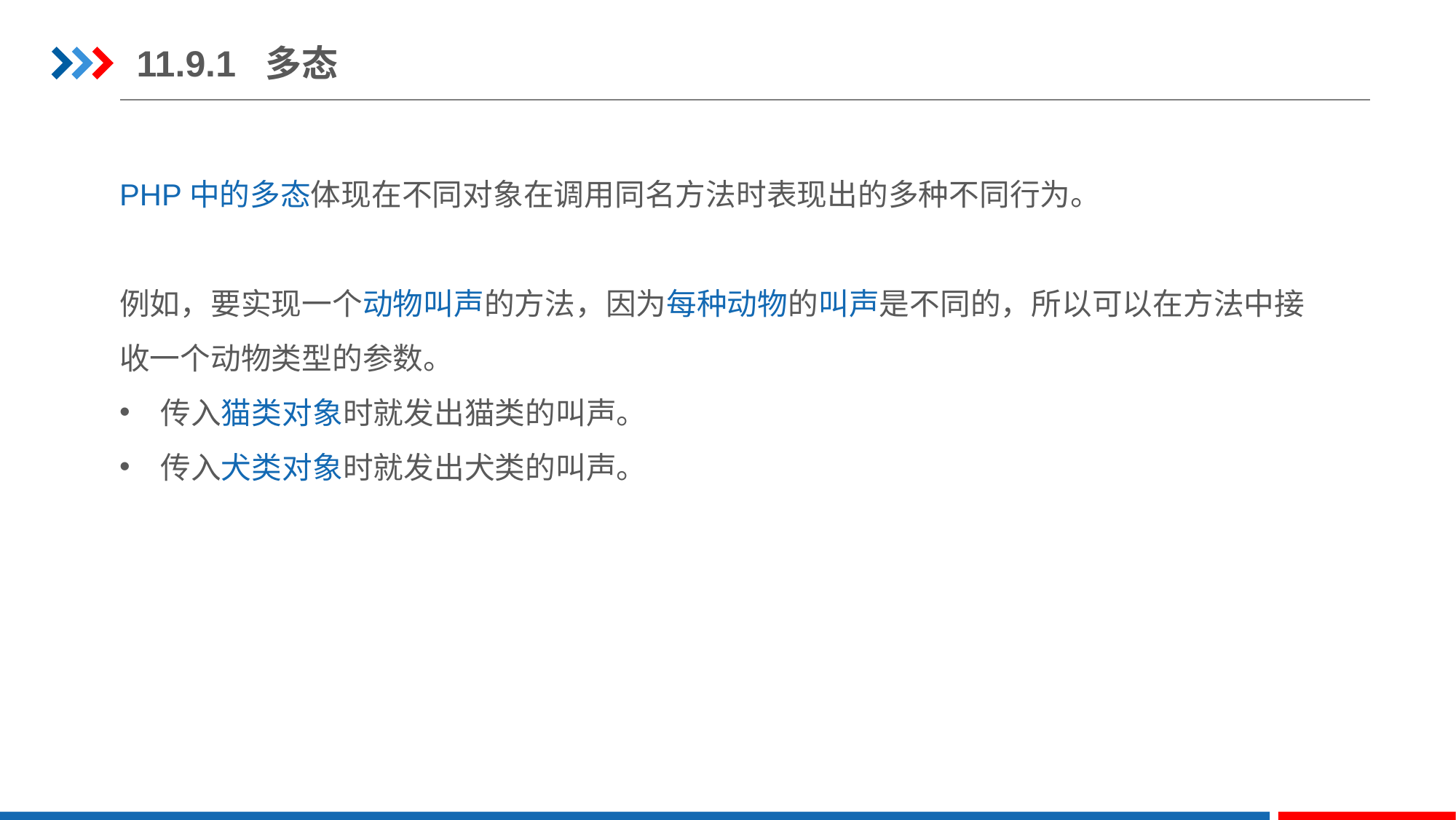

11.9.1  多态
PHP中的多态体现在不同对象在调用同名方法时表现出的多种不同行为。

例如，要实现一个动物叫声的方法，因为每种动物的叫声是不同的，所以可以在方法中接收一个动物类型的参数。
传入猫类对象时就发出猫类的叫声。
传入犬类对象时就发出犬类的叫声。